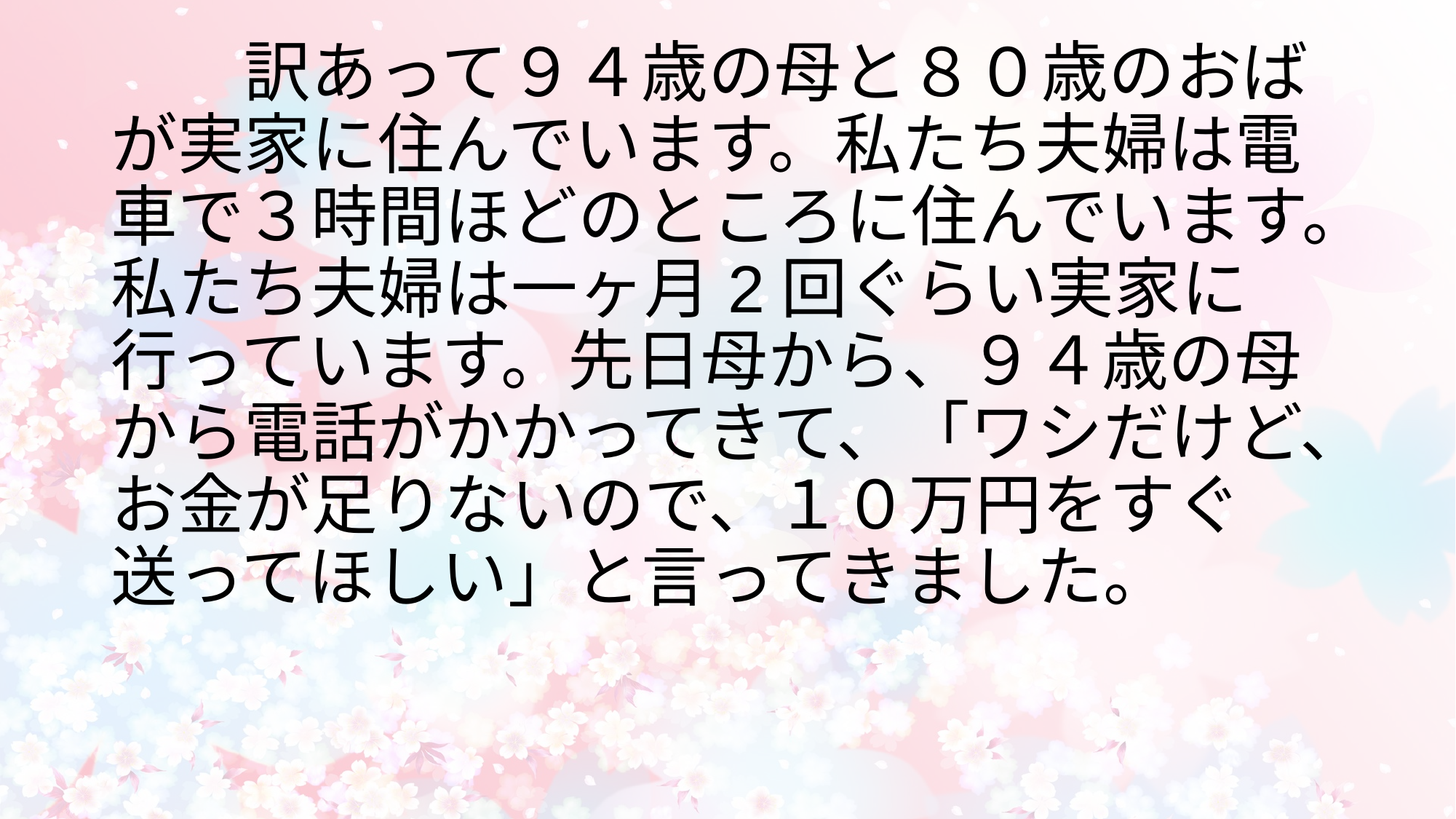

訳あって９４歳の母と８０歳のおばが実家に住んでいます。私たち夫婦は電車で３時間ほどのところに住んでいます。私たち夫婦は一ヶ月2回ぐらい実家に行っています。先日母から、９４歳の母から電話がかかってきて、「ワシだけど、お金が足りないので、１０万円をすぐ送ってほしい」と言ってきました。